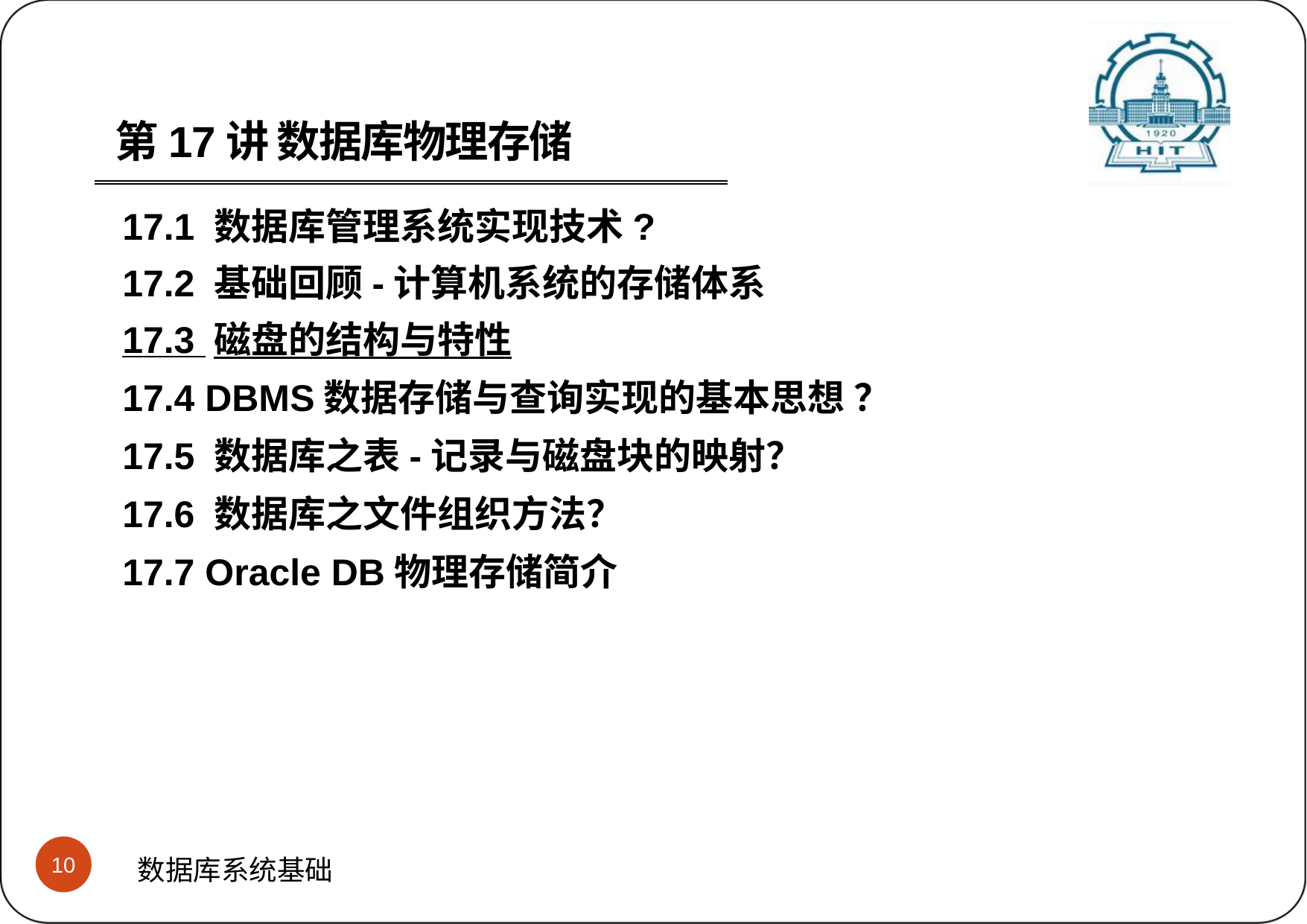

第17讲 数据库物理存储
17.1 数据库管理系统实现技术?
17.2 基础回顾-计算机系统的存储体系
17.3 磁盘的结构与特性
17.4 DBMS数据存储与查询实现的基本思想 ？
17.5 数据库之表-记录与磁盘块的映射？
17.6 数据库之文件组织方法？
17.7 Oracle DB物理存储简介

#